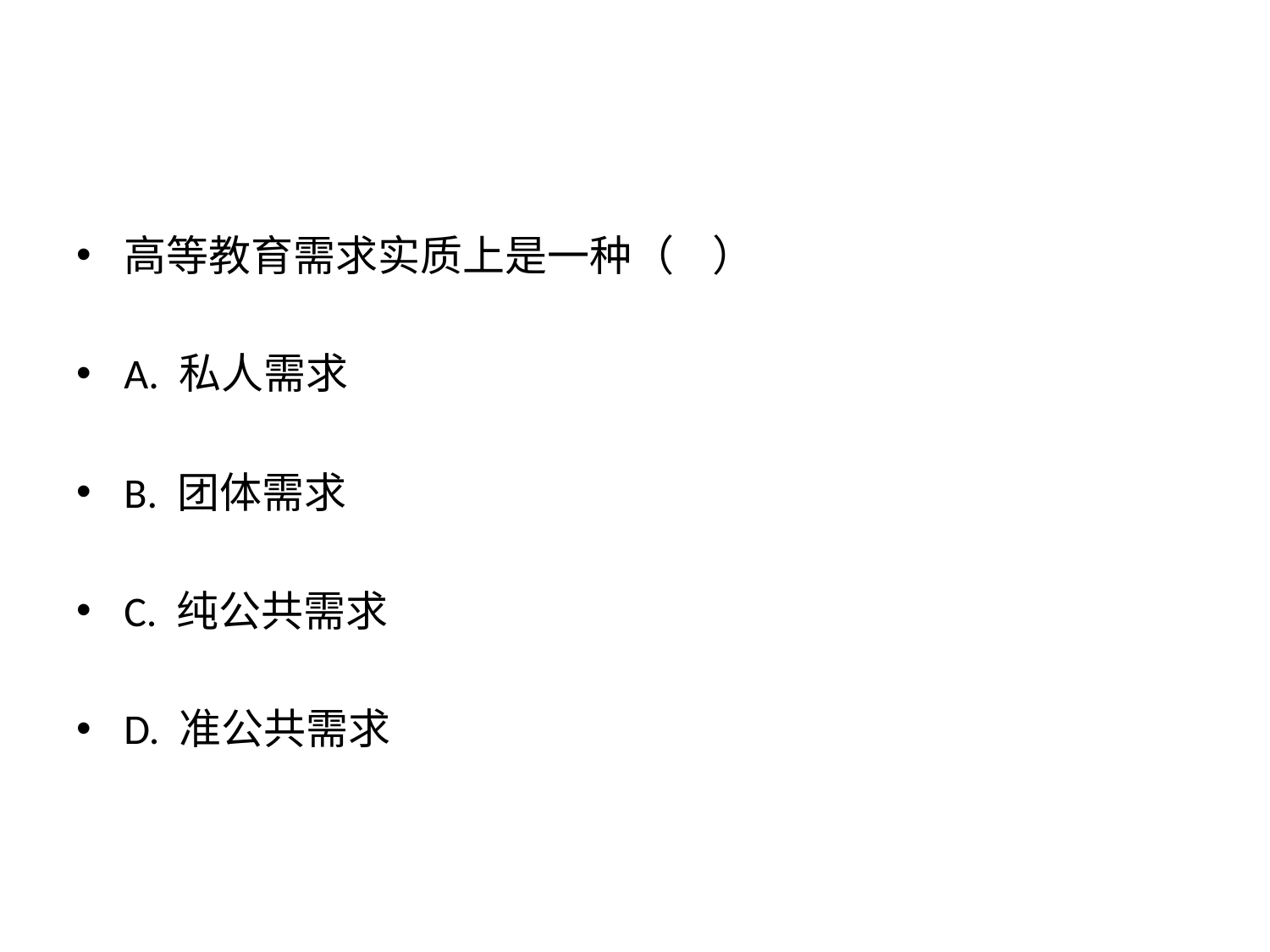

高等教育需求实质上是一种（    ）

A. 私人需求

B. 团体需求

C. 纯公共需求

D. 准公共需求